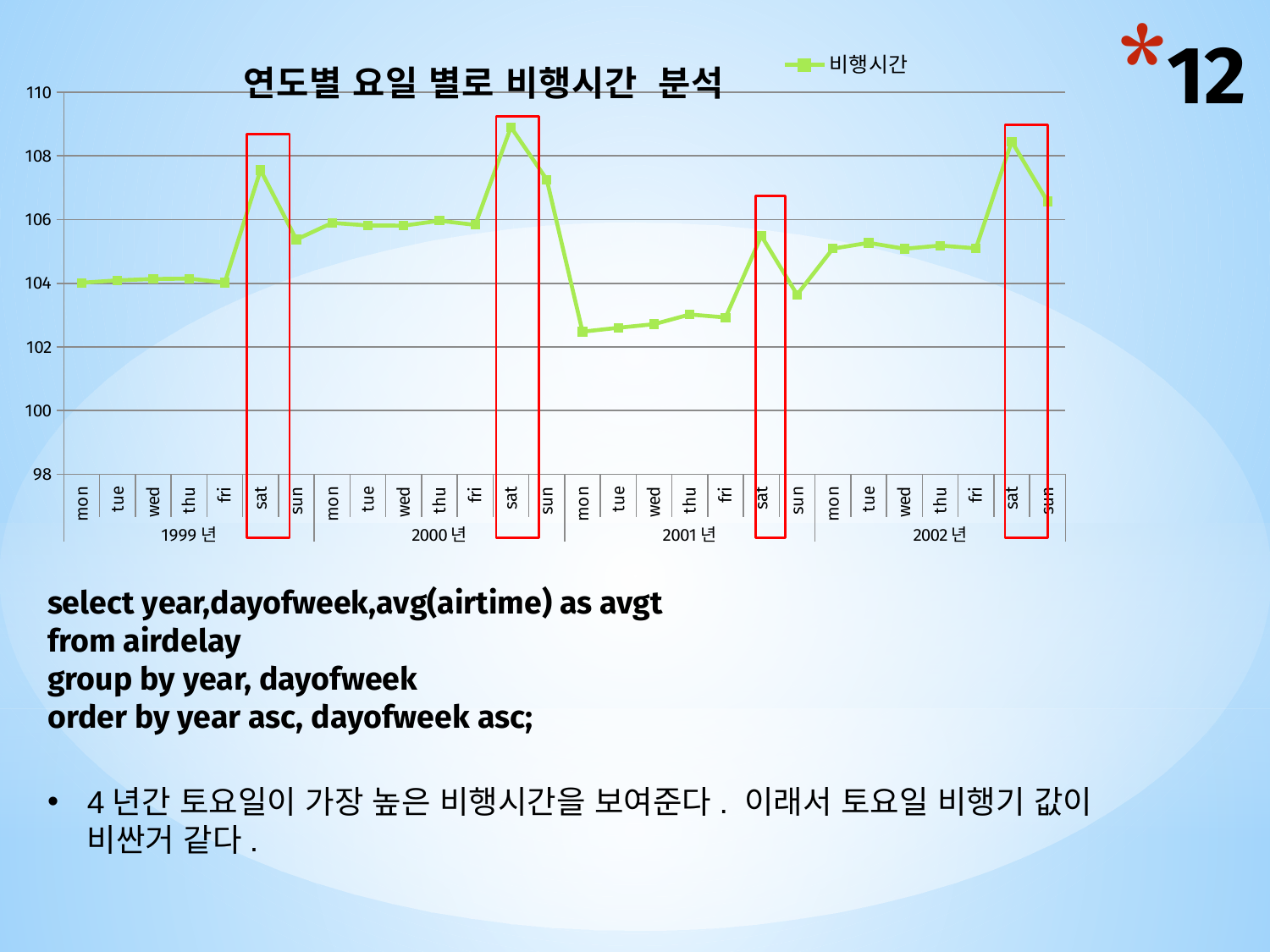

# 12

### Chart: 연도별 요일 별로 비행시간  분석

| Category | 비행시간 |
|---|---|
| mon | 104.01658737597 |
| tue | 104.092136134562 |
| wed | 104.134959727444 |
| thu | 104.147844659449 |
| fri | 104.023731281408 |
| sat | 107.556659130297 |
| sun | 105.375140633821 |
| mon | 105.897747171865 |
| tue | 105.816883938646 |
| wed | 105.810309126238 |
| thu | 105.965112052086 |
| fri | 105.833693258595 |
| sat | 108.903519637546 |
| sun | 107.257518426981 |
| mon | 102.480433875187 |
| tue | 102.603051109345 |
| wed | 102.716480249442 |
| thu | 103.020353353485 |
| fri | 102.927052558806 |
| sat | 105.489544269665 |
| sun | 103.644243675723 |
| mon | 105.088717060157 |
| tue | 105.271306703376 |
| wed | 105.084855976208 |
| thu | 105.185350090717 |
| fri | 105.09877048965 |
| sat | 108.453677032596 |
| sun | 106.569758727762 |
select year,dayofweek,avg(airtime) as avgt
from airdelay
group by year, dayofweek
order by year asc, dayofweek asc;
4년간 토요일이 가장 높은 비행시간을 보여준다. 이래서 토요일 비행기 값이 비싼거 같다.